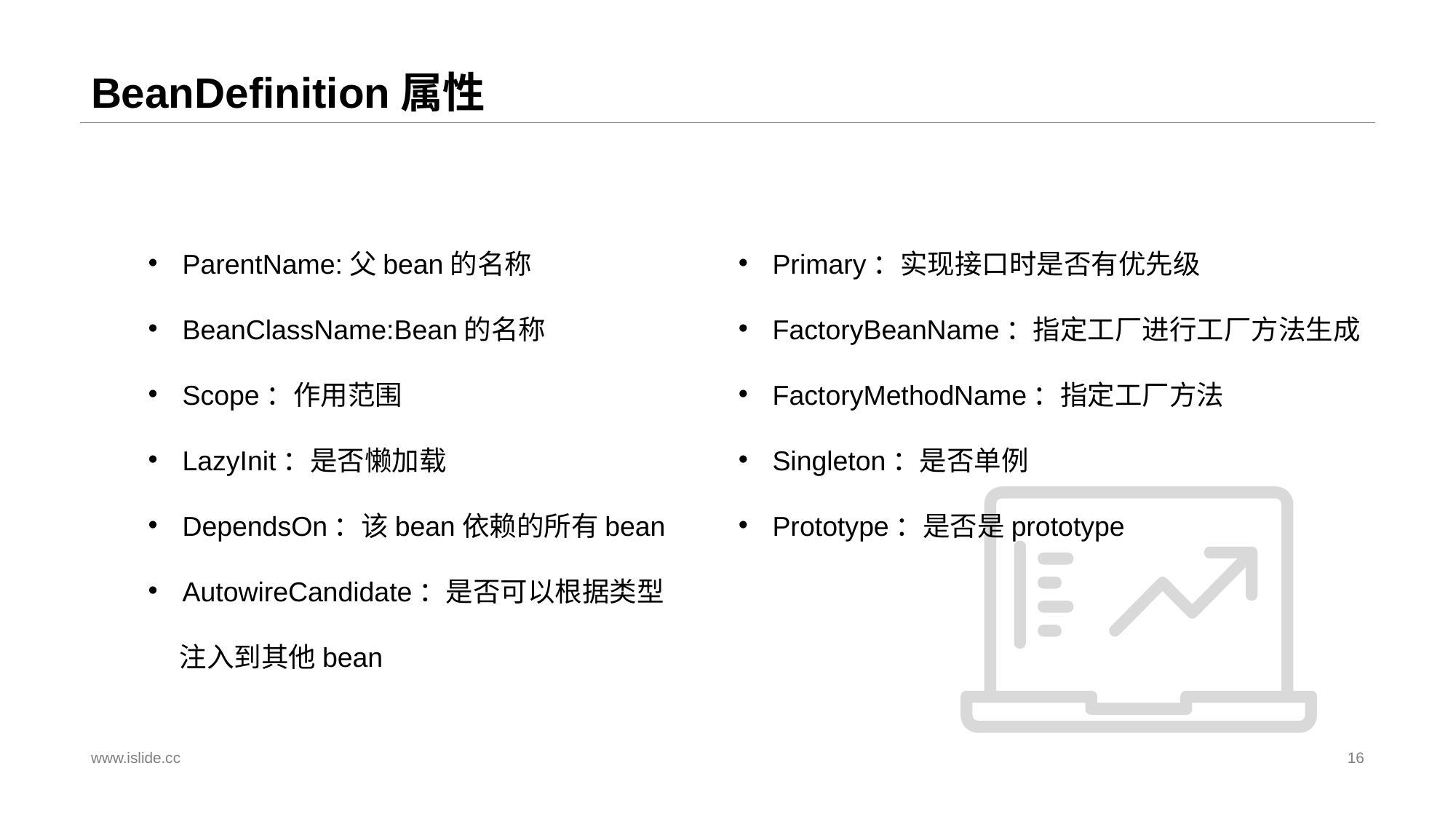

# BeanDefinition属性
ParentName:父bean的名称
BeanClassName:Bean的名称
Scope：作用范围
LazyInit：是否懒加载
DependsOn：该bean依赖的所有bean
AutowireCandidate：是否可以根据类型
    注入到其他bean
Primary：实现接口时是否有优先级
FactoryBeanName：指定工厂进行工厂方法生成
FactoryMethodName：指定工厂方法
Singleton：是否单例
Prototype：是否是prototype

www.islide.cc
16